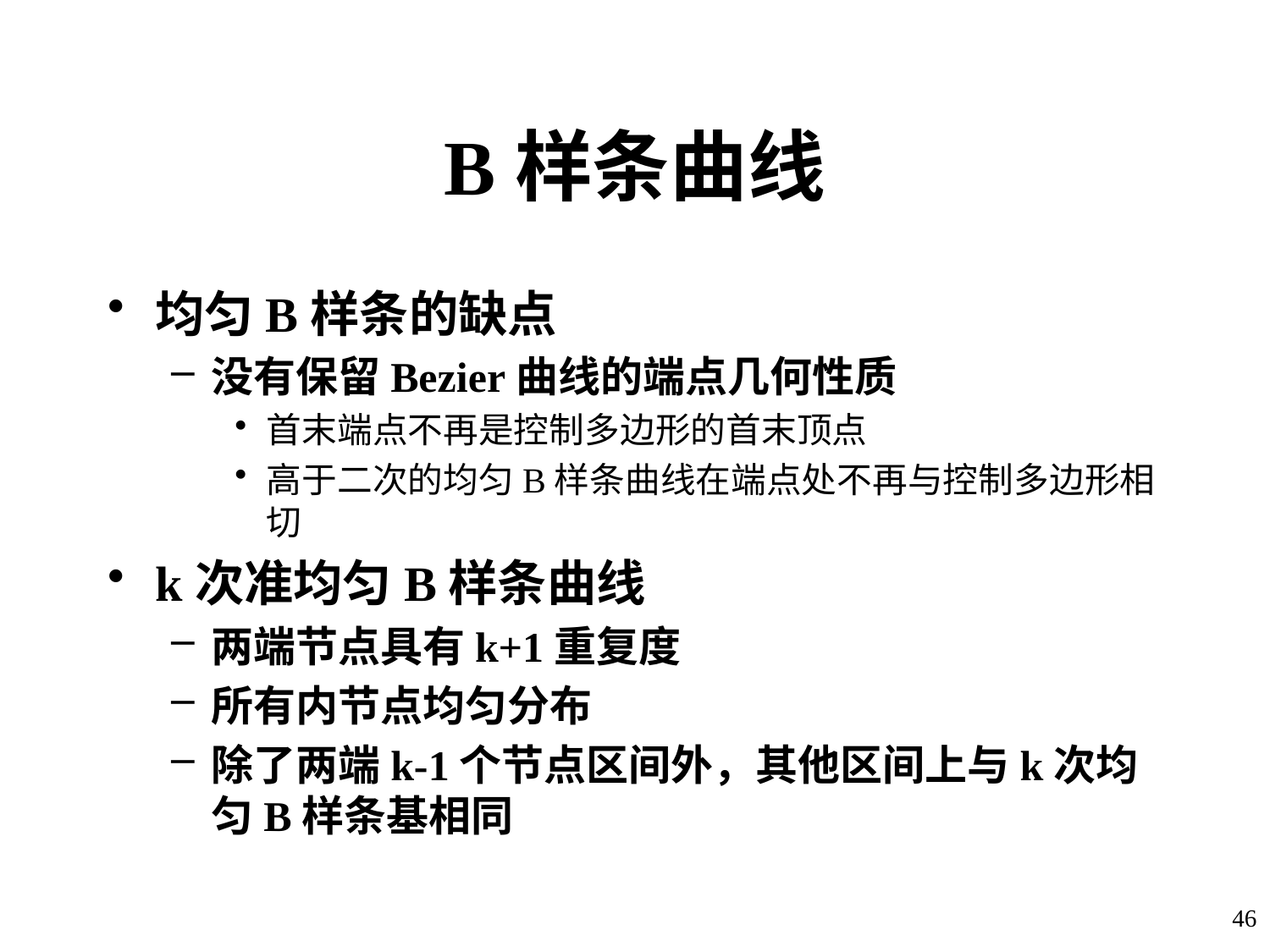

# B样条曲线
均匀B样条的缺点
没有保留Bezier曲线的端点几何性质
首末端点不再是控制多边形的首末顶点
高于二次的均匀B样条曲线在端点处不再与控制多边形相切
k次准均匀B样条曲线
两端节点具有k+1重复度
所有内节点均匀分布
除了两端k-1个节点区间外，其他区间上与k次均匀B样条基相同
46